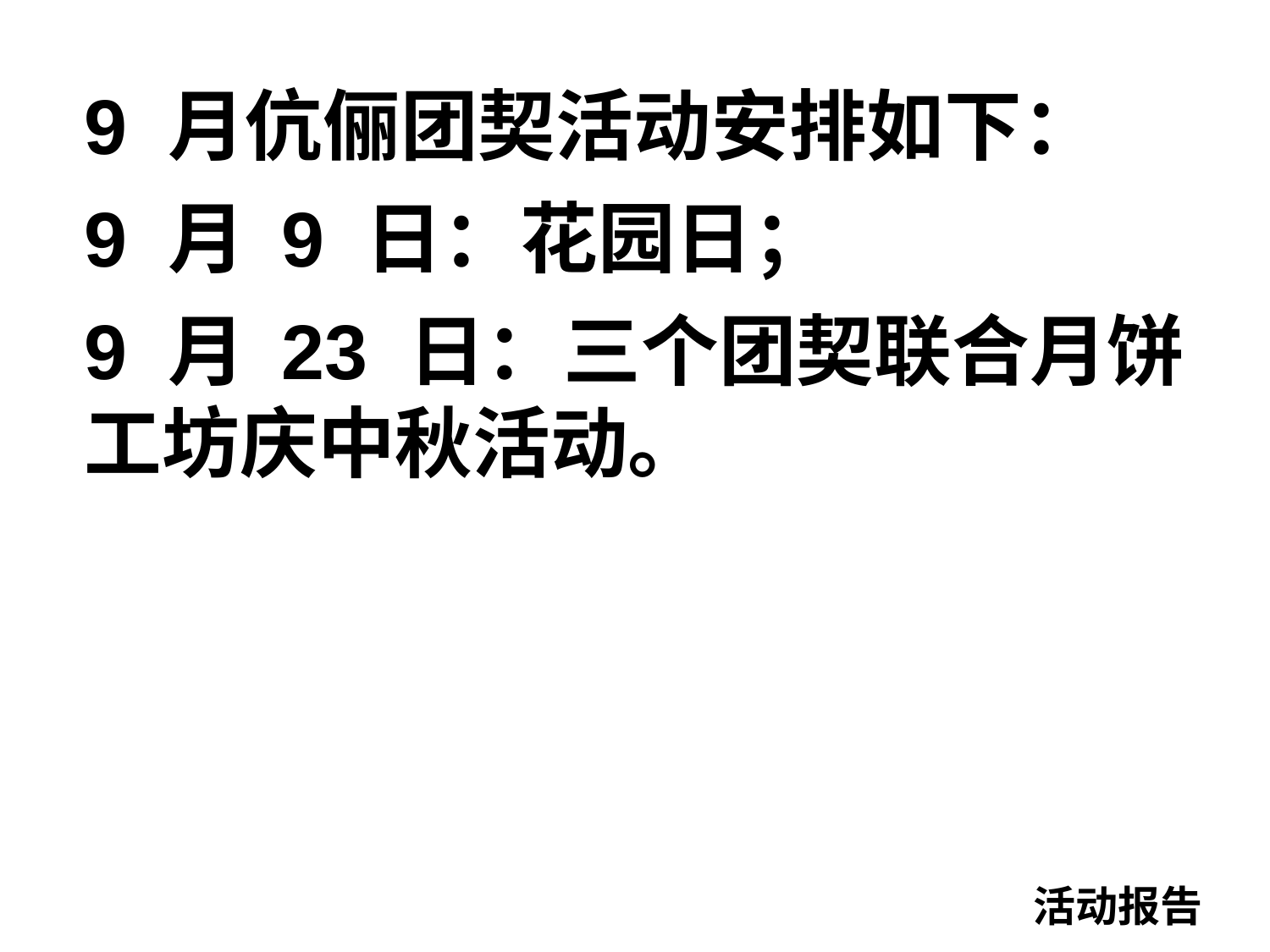

9 月伉俪团契活动安排如下：
9 月 9 日：花园日；
9 月 23 日：三个团契联合月饼工坊庆中秋活动。
活动报告